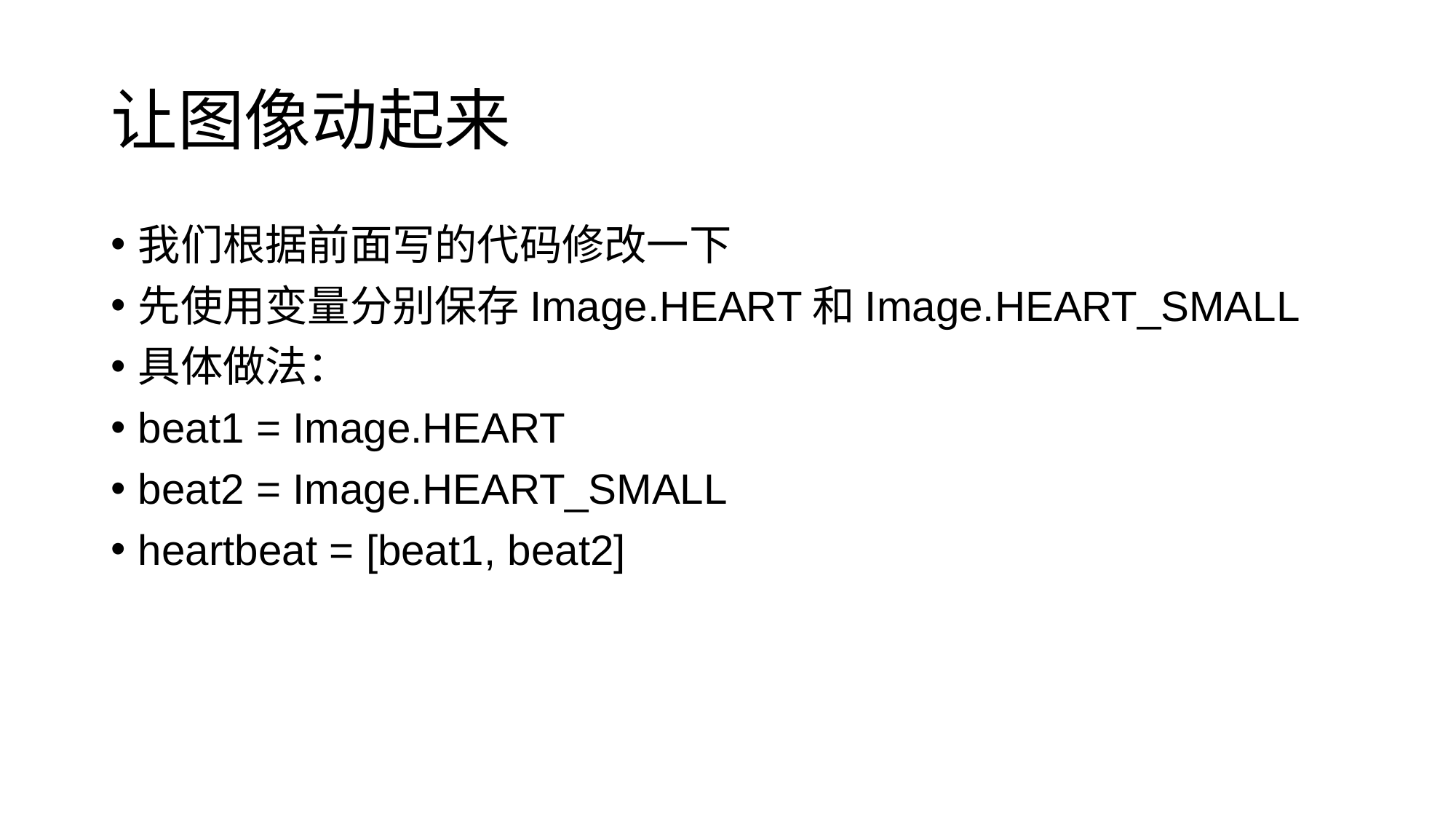

# 让图像动起来
我们根据前面写的代码修改一下
先使用变量分别保存Image.HEART和Image.HEART_SMALL
具体做法：
beat1 = Image.HEART
beat2 = Image.HEART_SMALL
heartbeat = [beat1, beat2]